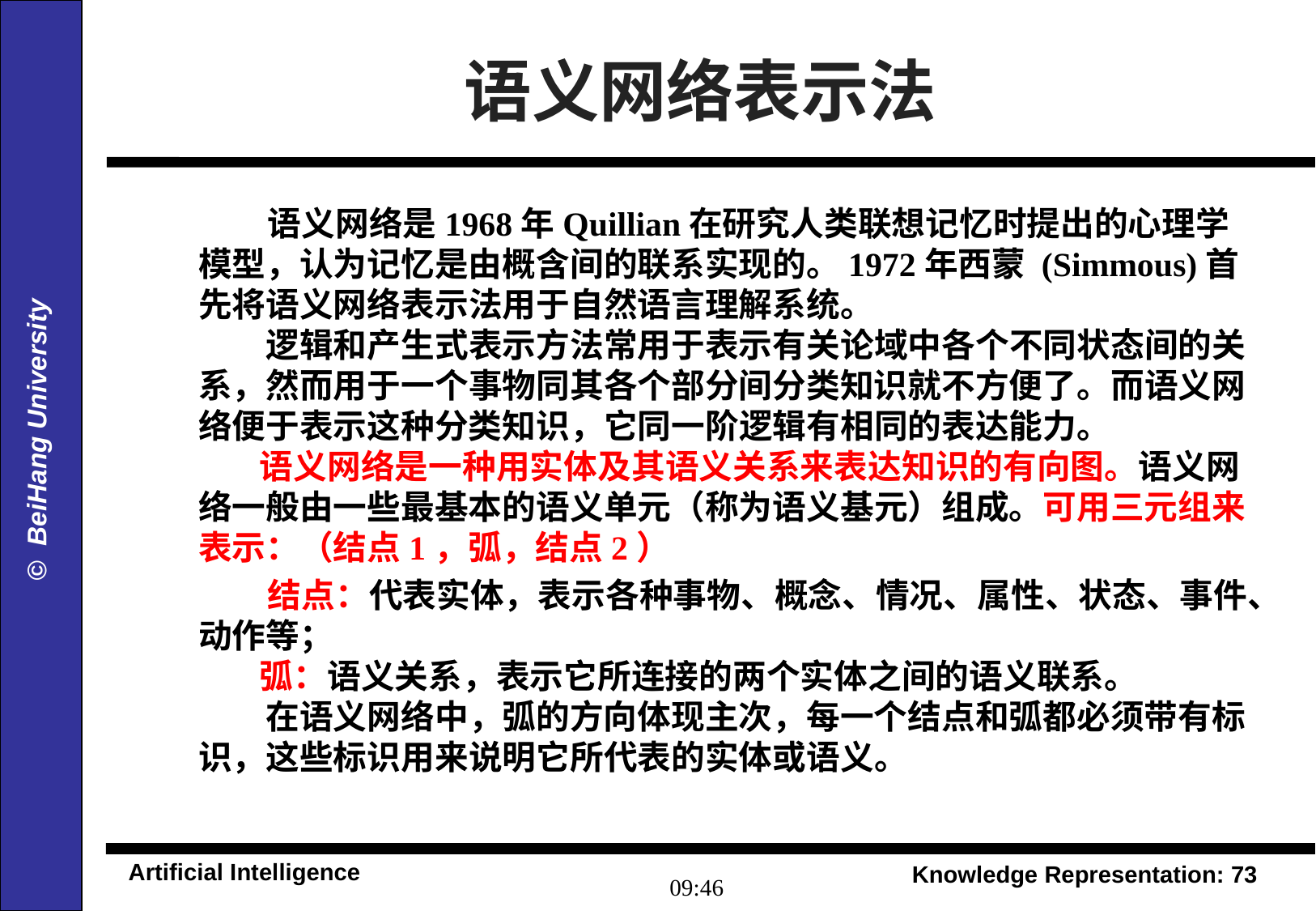

语义网络表示法
        语义网络是1968年Quillian在研究人类联想记忆时提出的心理学模型，认为记忆是由概含间的联系实现的。1972年西蒙 (Simmous)首先将语义网络表示法用于自然语言理解系统。
　　逻辑和产生式表示方法常用于表示有关论域中各个不同状态间的关系，然而用于一个事物同其各个部分间分类知识就不方便了。而语义网络便于表示这种分类知识，它同一阶逻辑有相同的表达能力。
        语义网络是一种用实体及其语义关系来表达知识的有向图。语义网络一般由一些最基本的语义单元（称为语义基元）组成。可用三元组来表示：（结点1，弧，结点2）
        结点：代表实体，表示各种事物、概念、情况、属性、状态、事件、动作等；
        弧：语义关系，表示它所连接的两个实体之间的语义联系。
　　在语义网络中，弧的方向体现主次，每一个结点和弧都必须带有标识，这些标识用来说明它所代表的实体或语义。
09:46